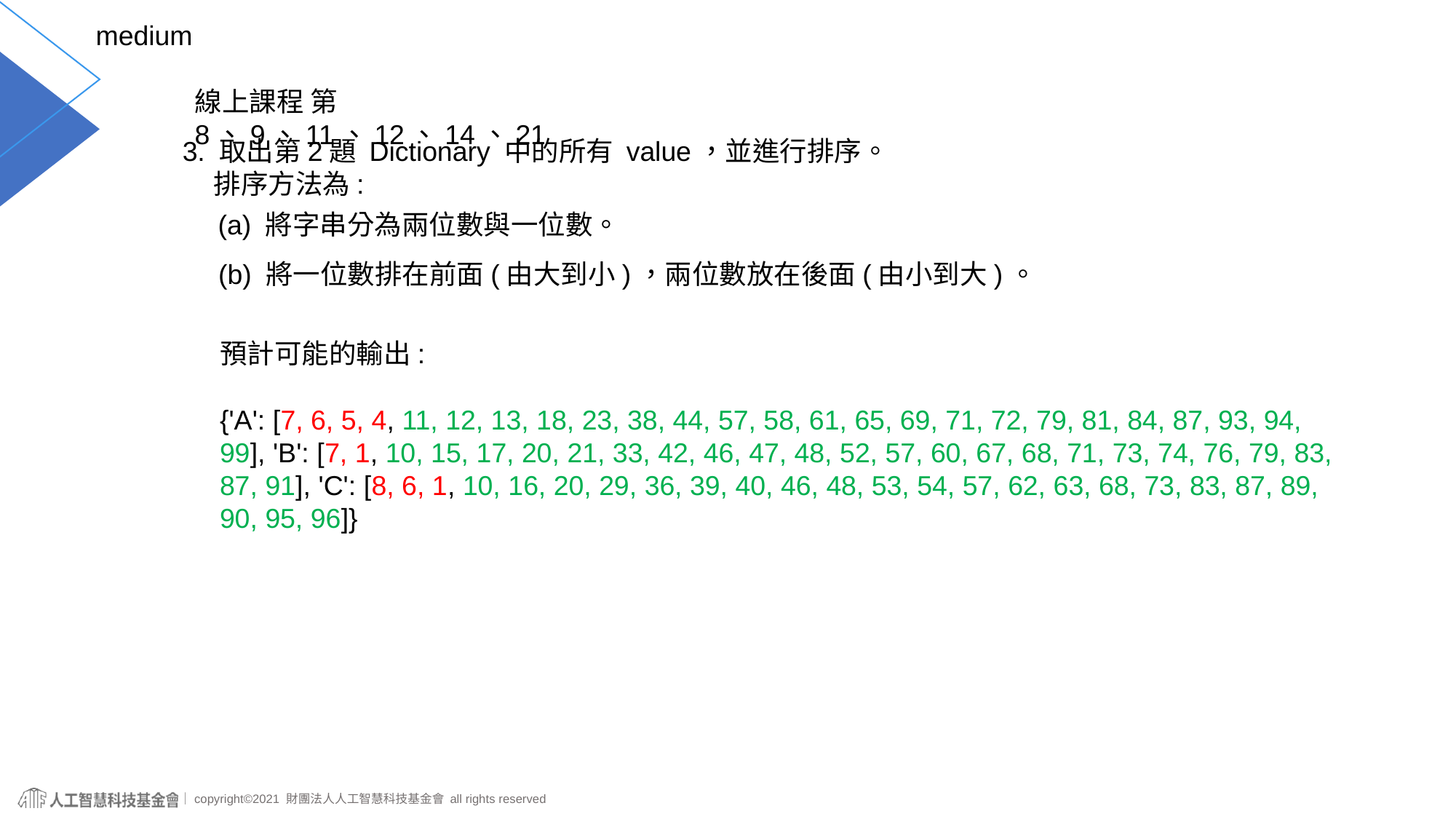

medium
線上課程 第 8、9、11、12、14、21
3. 取出第2題 Dictionary 中的所有 value，並進行排序。
    排序方法為:
(a) 將字串分為兩位數與一位數。
 (b) 將一位數排在前面(由大到小)，兩位數放在後面(由小到大)。
預計可能的輸出:
{'A': [7, 6, 5, 4, 11, 12, 13, 18, 23, 38, 44, 57, 58, 61, 65, 69, 71, 72, 79, 81, 84, 87, 93, 94, 99], 'B': [7, 1, 10, 15, 17, 20, 21, 33, 42, 46, 47, 48, 52, 57, 60, 67, 68, 71, 73, 74, 76, 79, 83, 87, 91], 'C': [8, 6, 1, 10, 16, 20, 29, 36, 39, 40, 46, 48, 53, 54, 57, 62, 63, 68, 73, 83, 87, 89, 90, 95, 96]}